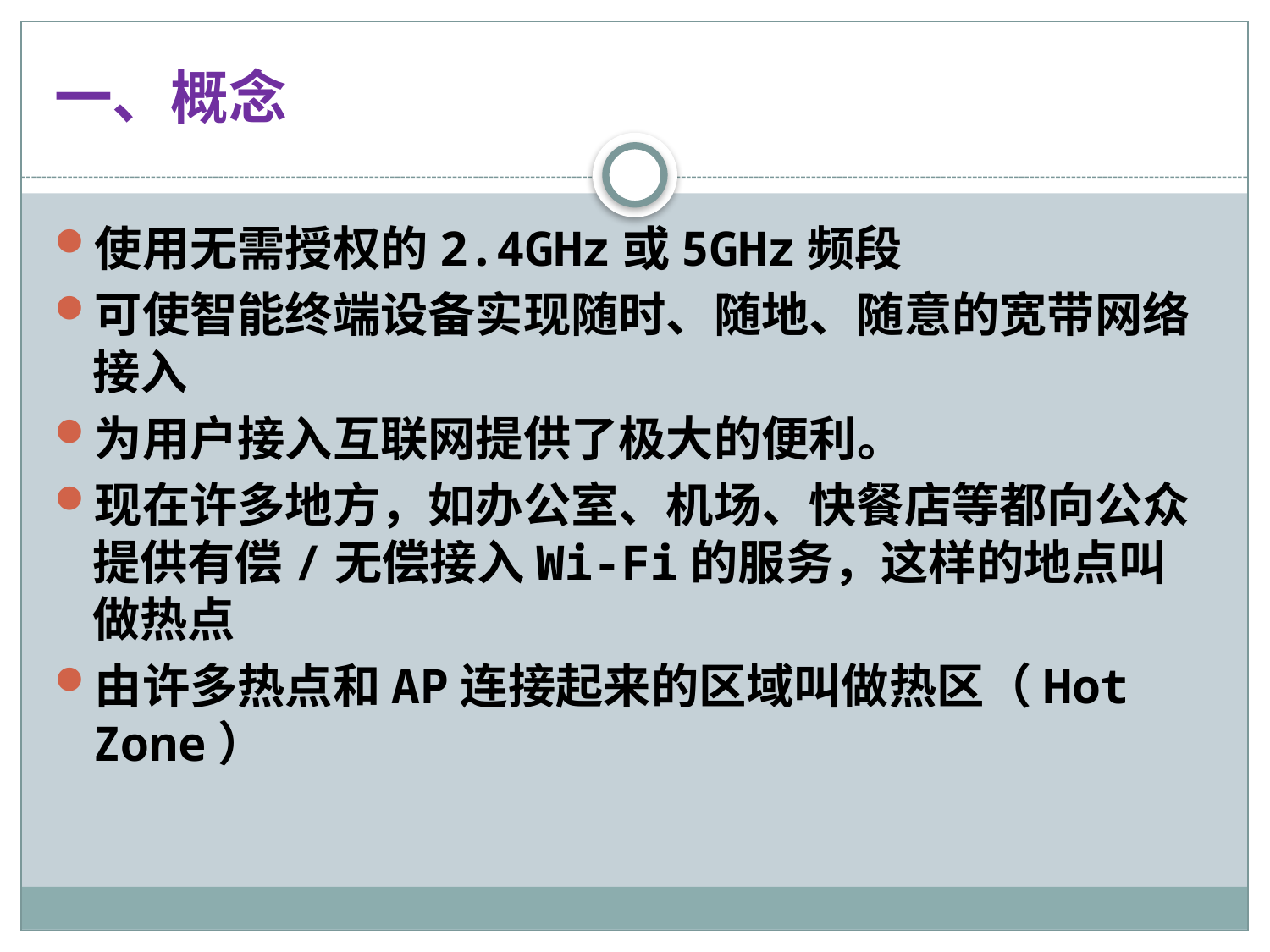

# 一、概念
使用无需授权的2.4GHz或5GHz频段
可使智能终端设备实现随时、随地、随意的宽带网络接入
为用户接入互联网提供了极大的便利。
现在许多地方，如办公室、机场、快餐店等都向公众提供有偿/无偿接入Wi-Fi的服务，这样的地点叫做热点
由许多热点和AP连接起来的区域叫做热区（Hot Zone）